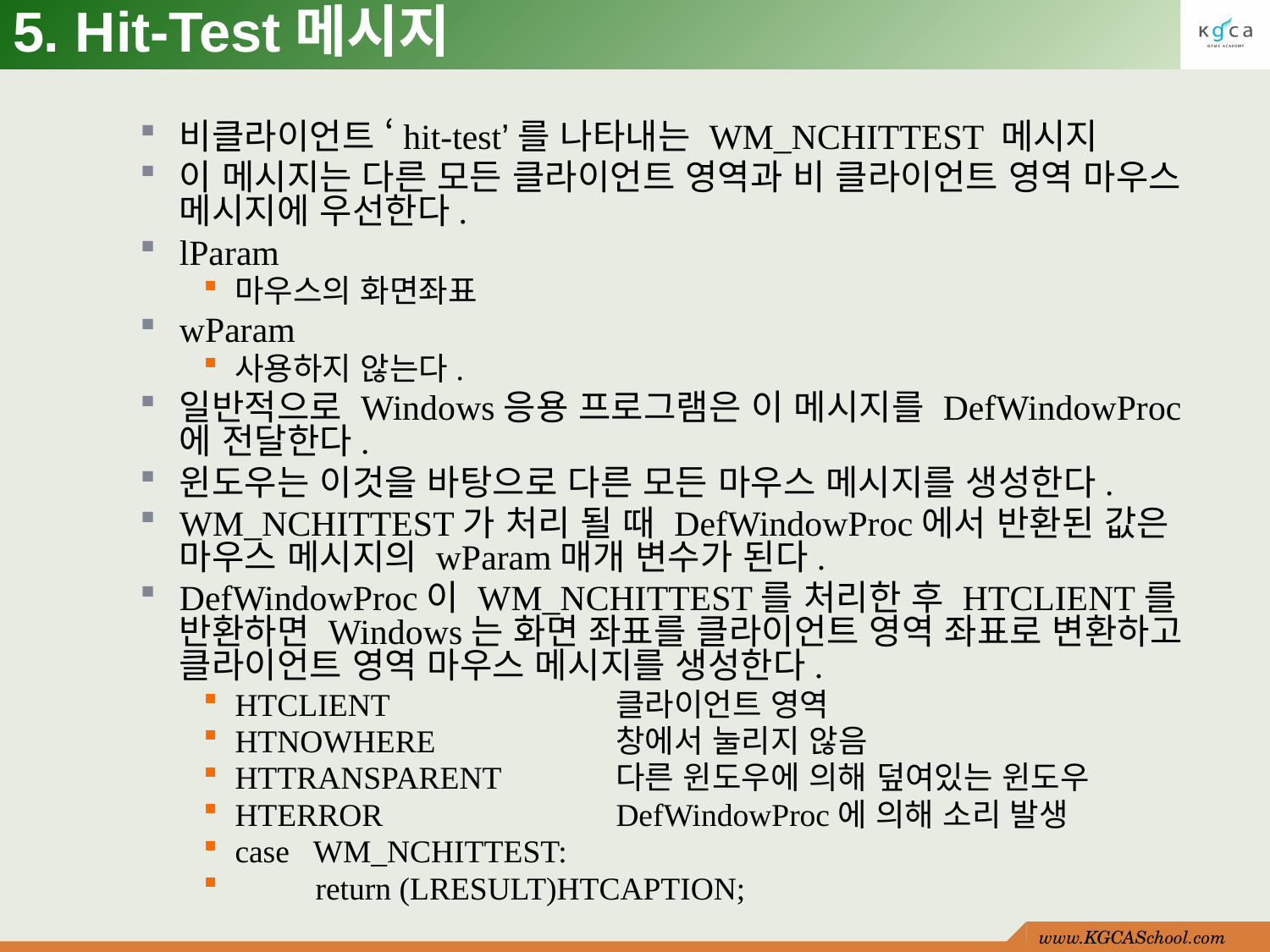

# 5. Hit-Test메시지
비클라이언트 ‘hit-test’를 나타내는 WM_NCHITTEST 메시지
이 메시지는 다른 모든 클라이언트 영역과 비 클라이언트 영역 마우스 메시지에 우선한다.
lParam
마우스의 화면좌표
wParam
사용하지 않는다.
일반적으로 Windows응용 프로그램은 이 메시지를 DefWindowProc에 전달한다.
윈도우는 이것을 바탕으로 다른 모든 마우스 메시지를 생성한다.
WM_NCHITTEST가 처리 될 때 DefWindowProc에서 반환된 값은 마우스 메시지의 wParam매개 변수가 된다.
DefWindowProc이 WM_NCHITTEST를 처리한 후 HTCLIENT를 반환하면 Windows는 화면 좌표를 클라이언트 영역 좌표로 변환하고 클라이언트 영역 마우스 메시지를 생성한다.
HTCLIENT		클라이언트 영역
HTNOWHERE		창에서 눌리지 않음
HTTRANSPARENT	다른 윈도우에 의해 덮여있는 윈도우
HTERROR	      	DefWindowProc에 의해 소리 발생
case   WM_NCHITTEST:
          return (LRESULT)HTCAPTION;